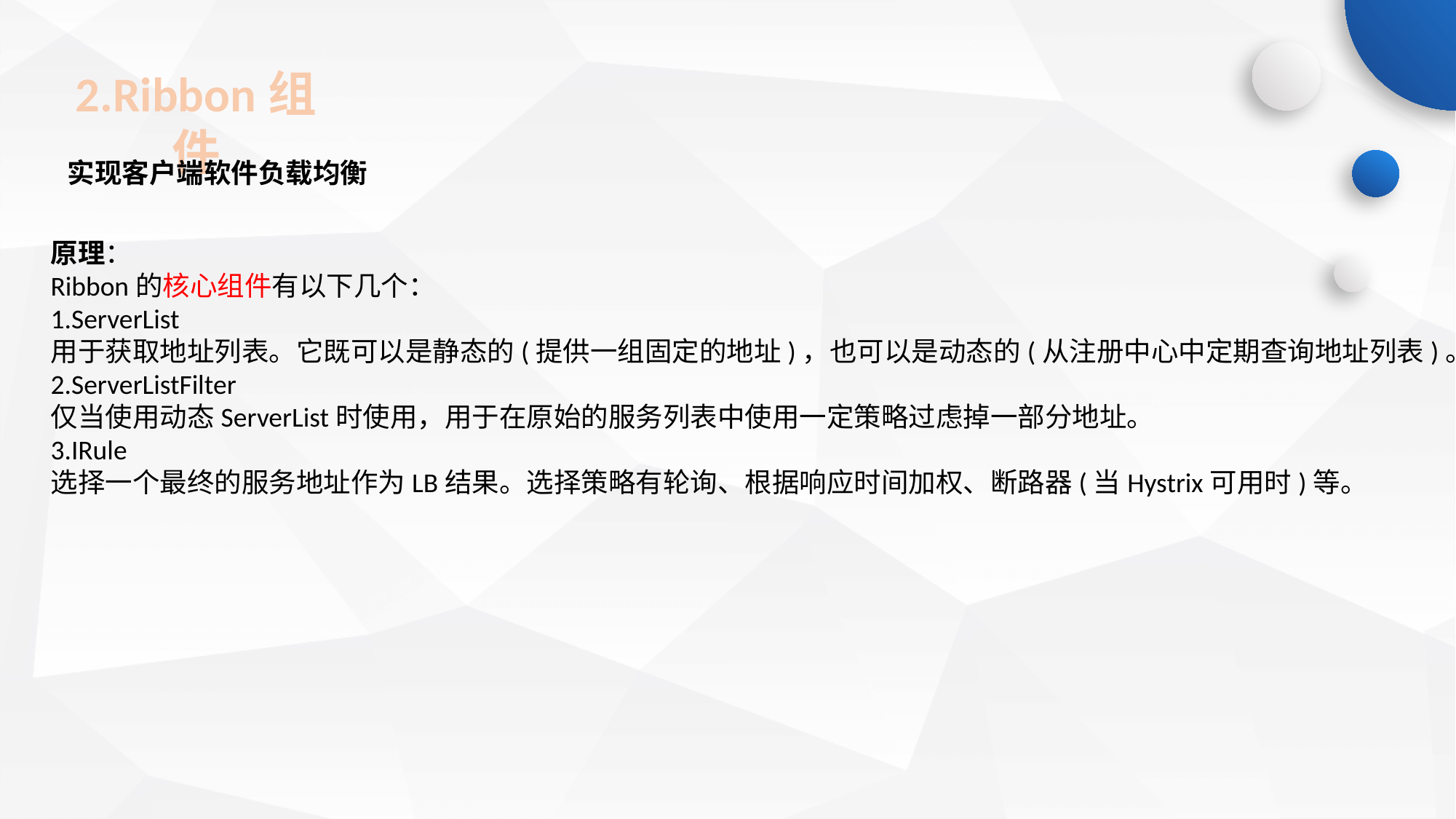

2.Ribbon组件

实现客户端软件负载均衡
原理：
Ribbon的核心组件有以下几个：
1.ServerList
用于获取地址列表。它既可以是静态的(提供一组固定的地址)，也可以是动态的(从注册中心中定期查询地址列表)。
2.ServerListFilter
仅当使用动态ServerList时使用，用于在原始的服务列表中使用一定策略过虑掉一部分地址。
3.IRule
选择一个最终的服务地址作为LB结果。选择策略有轮询、根据响应时间加权、断路器(当Hystrix可用时)等。